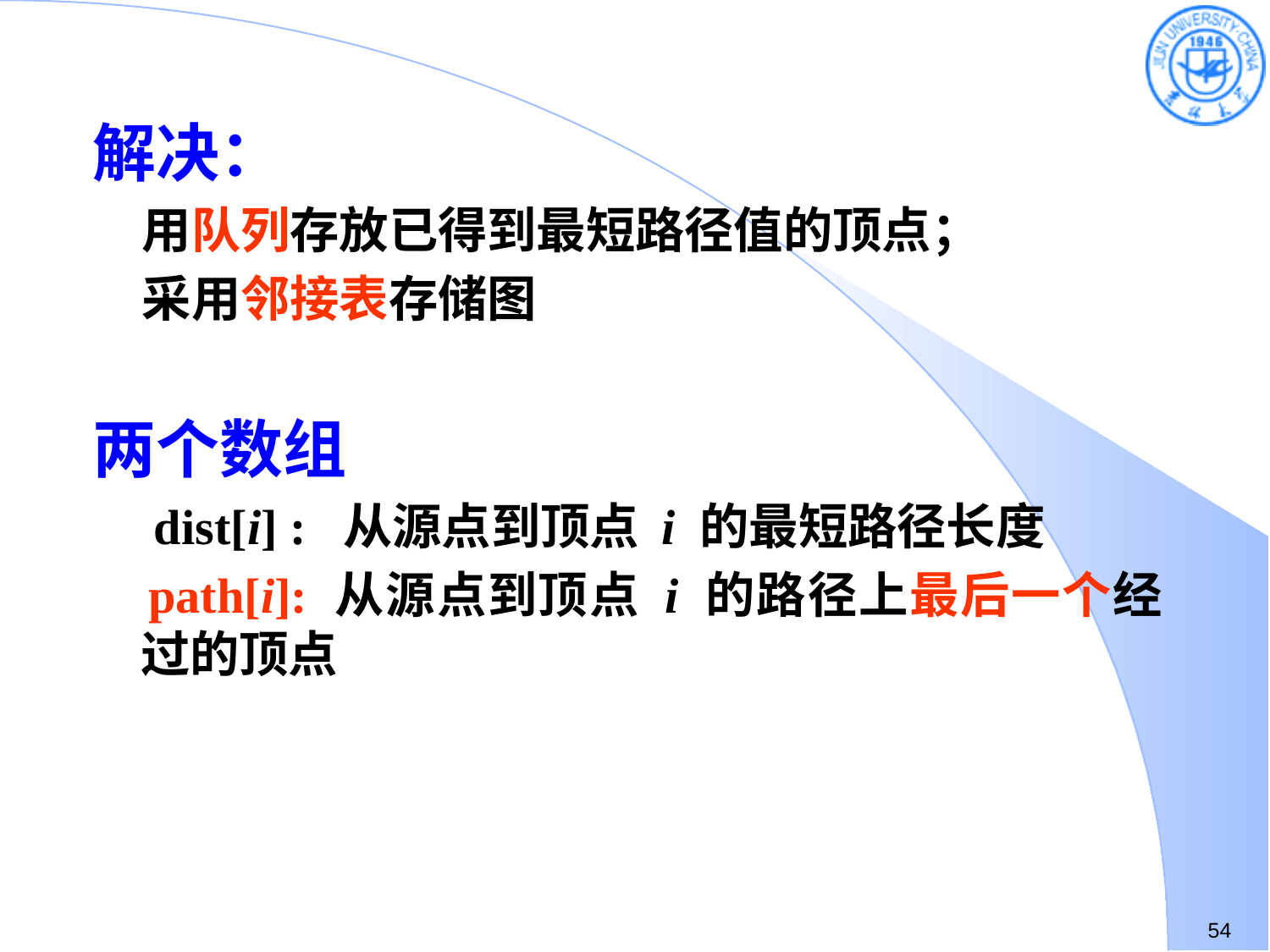

解决：
　用队列存放已得到最短路径值的顶点；
　采用邻接表存储图

两个数组
　dist[i] :  从源点到顶点 i 的最短路径长度
    path[i]: 从源点到顶点 i 的路径上最后一个经过的顶点